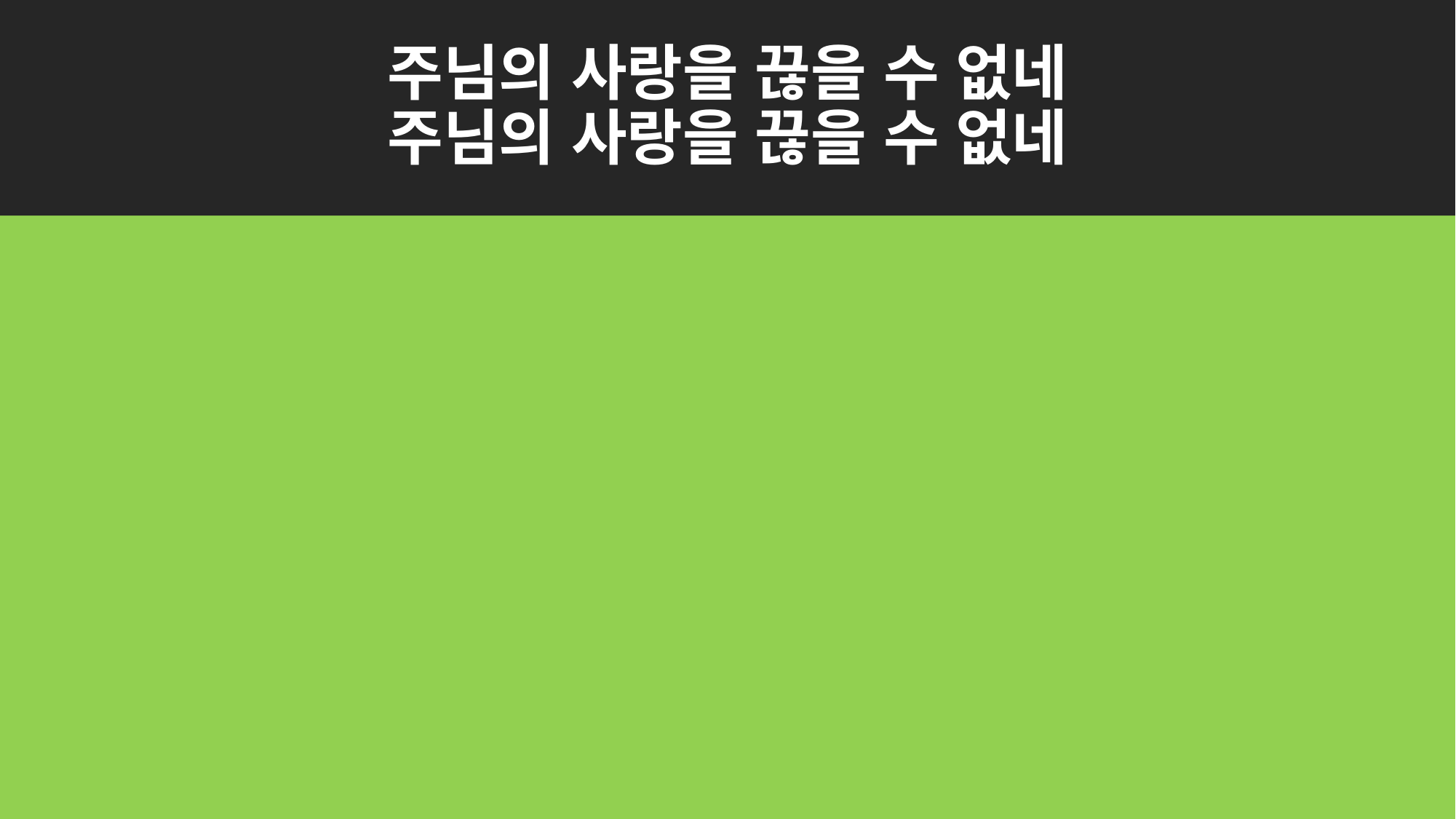

# 주님의 사랑을 끊을 수 없네
주님의 사랑을 끊을 수 없네